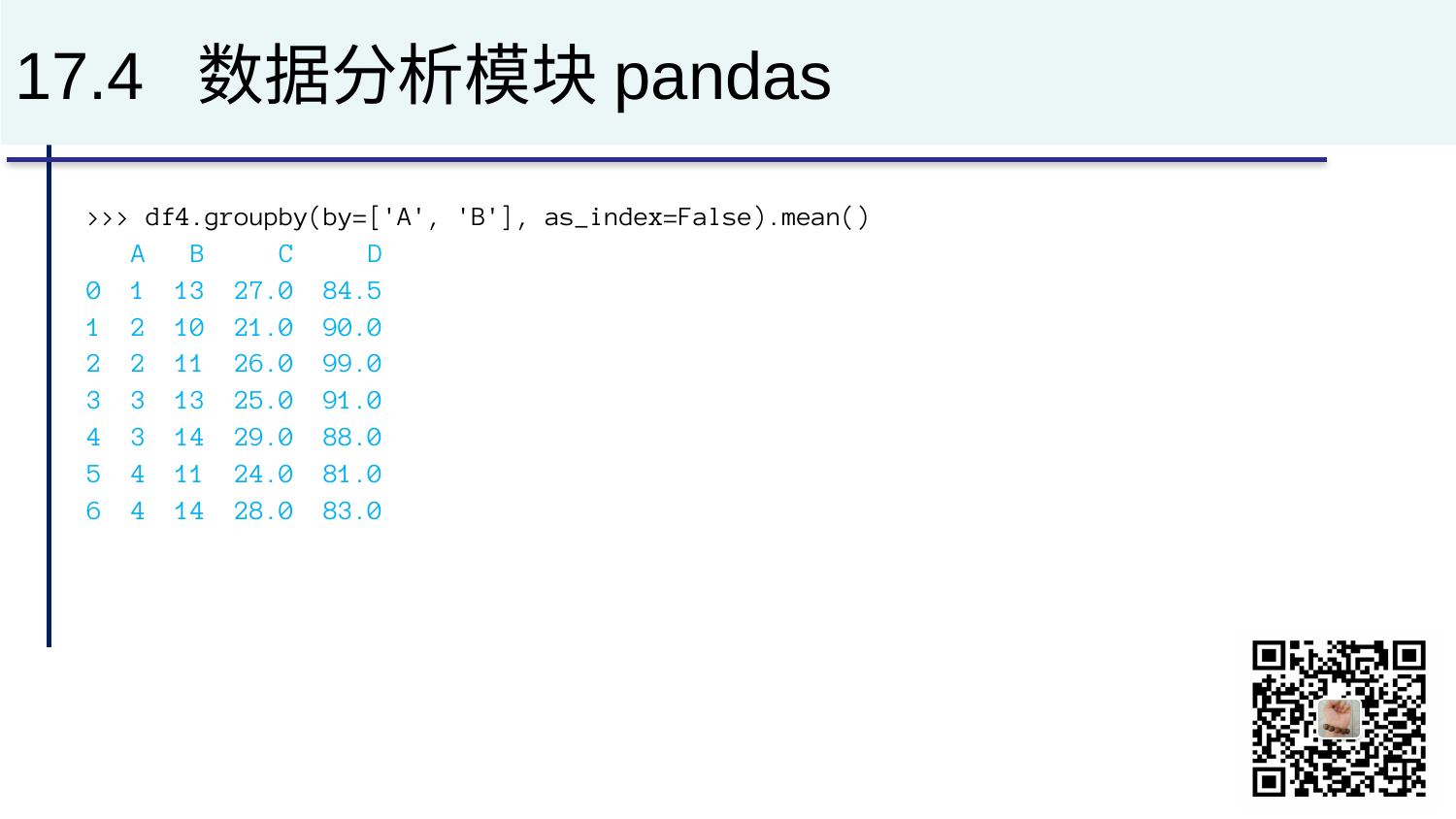

# 17.4  数据分析模块pandas
>>> df4.groupby(by=['A', 'B'], as_index=False).mean()
   A   B     C     D
0  1  13  27.0  84.5
1  2  10  21.0  90.0
2  2  11  26.0  99.0
3  3  13  25.0  91.0
4  3  14  29.0  88.0
5  4  11  24.0  81.0
6  4  14  28.0  83.0